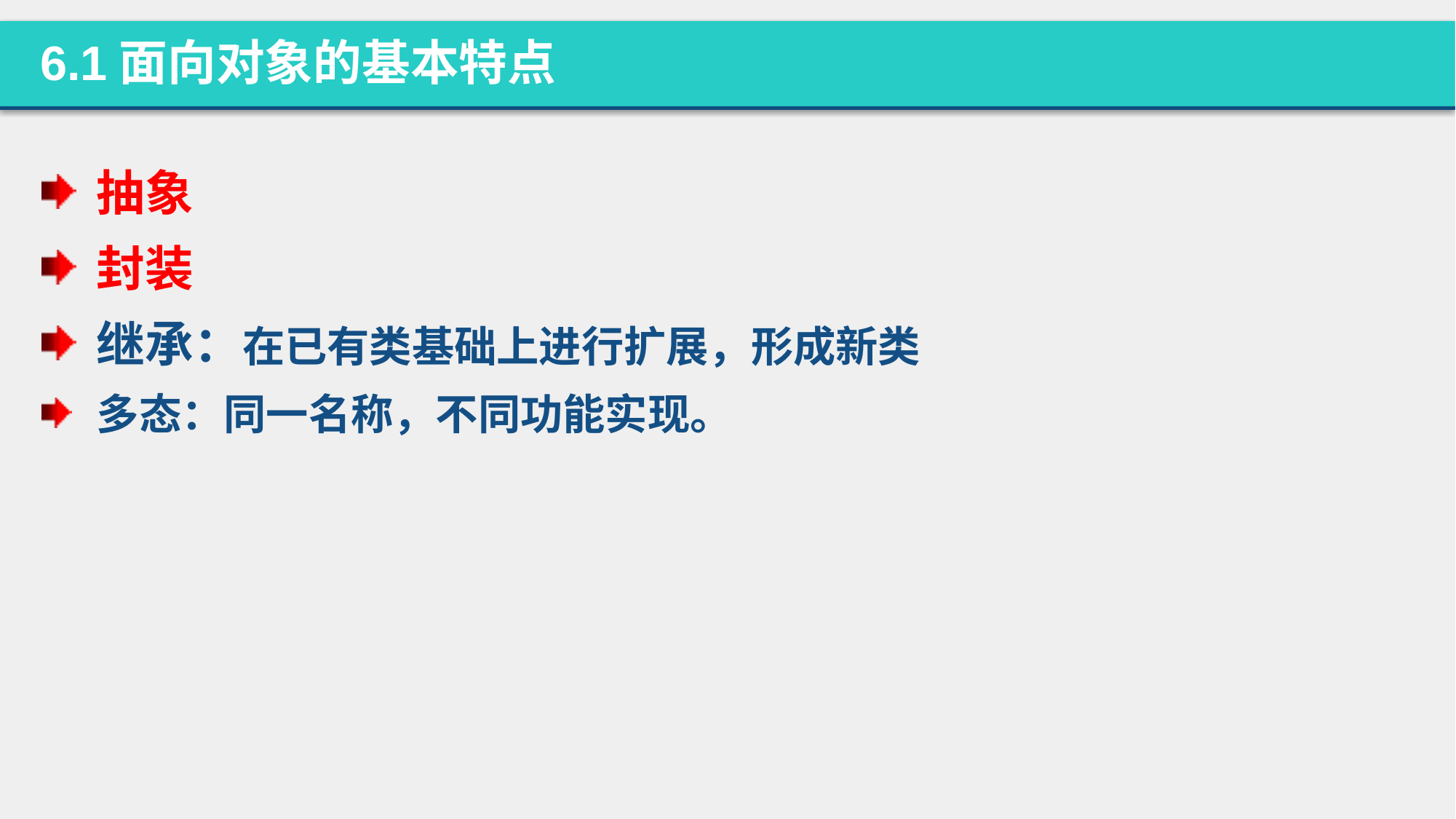

6.1面向对象的基本特点
抽象
封装
继承：在已有类基础上进行扩展，形成新类
多态：同一名称，不同功能实现。